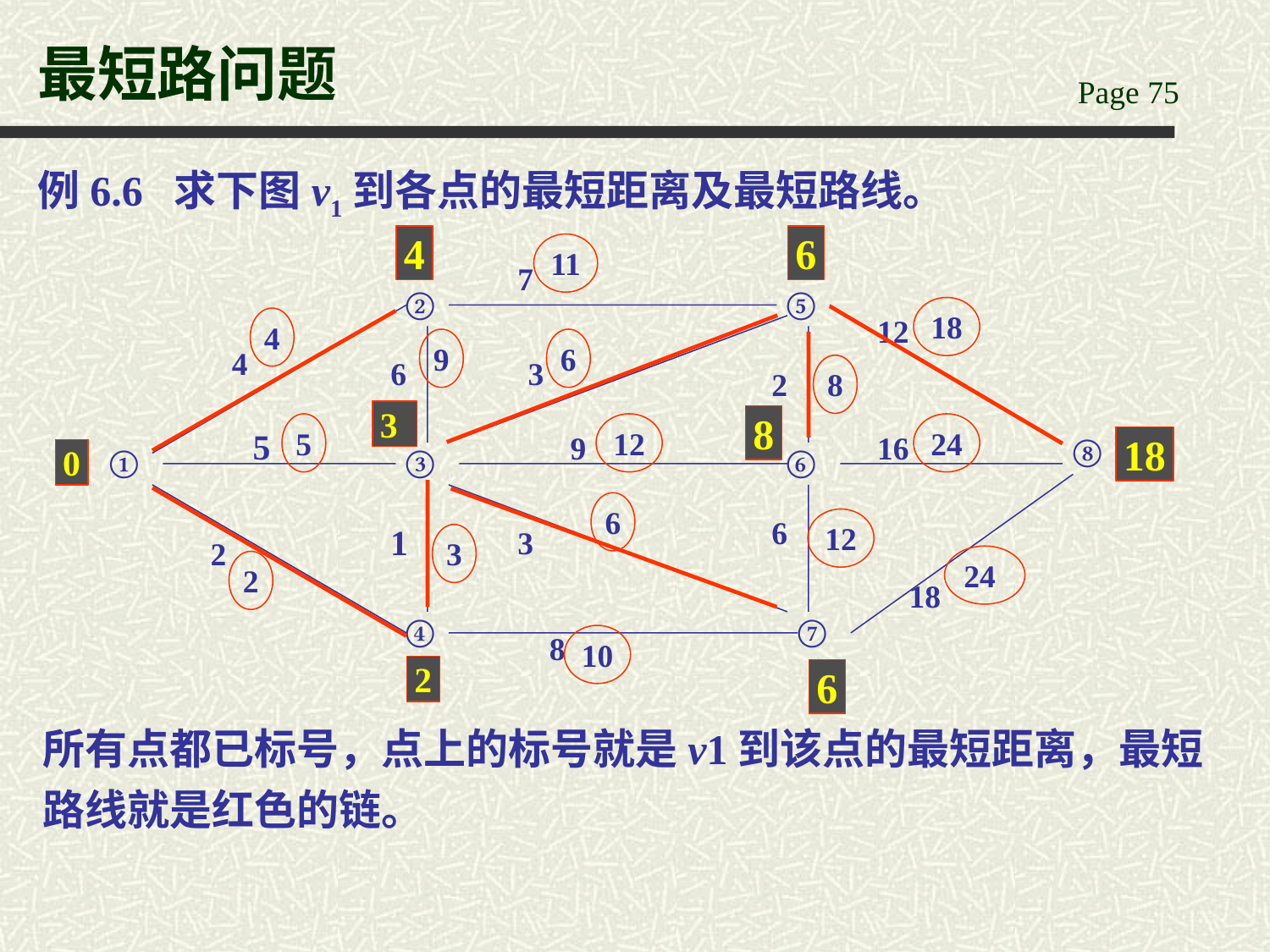

# 最短路问题
例6.6  求下图v1到各点的最短距离及最短路线。
4
6
11
7
②
⑤

12

4
6
3
2
5
9
16
⑧
①
③
⑥

6
1
3
2
18
④
⑦
8

18

4

9
6

8
3
8
5
12
24
18
0

6
12
3
24
2
10
2
6
所有点都已标号，点上的标号就是v1到该点的最短距离，最短路线就是红色的链。